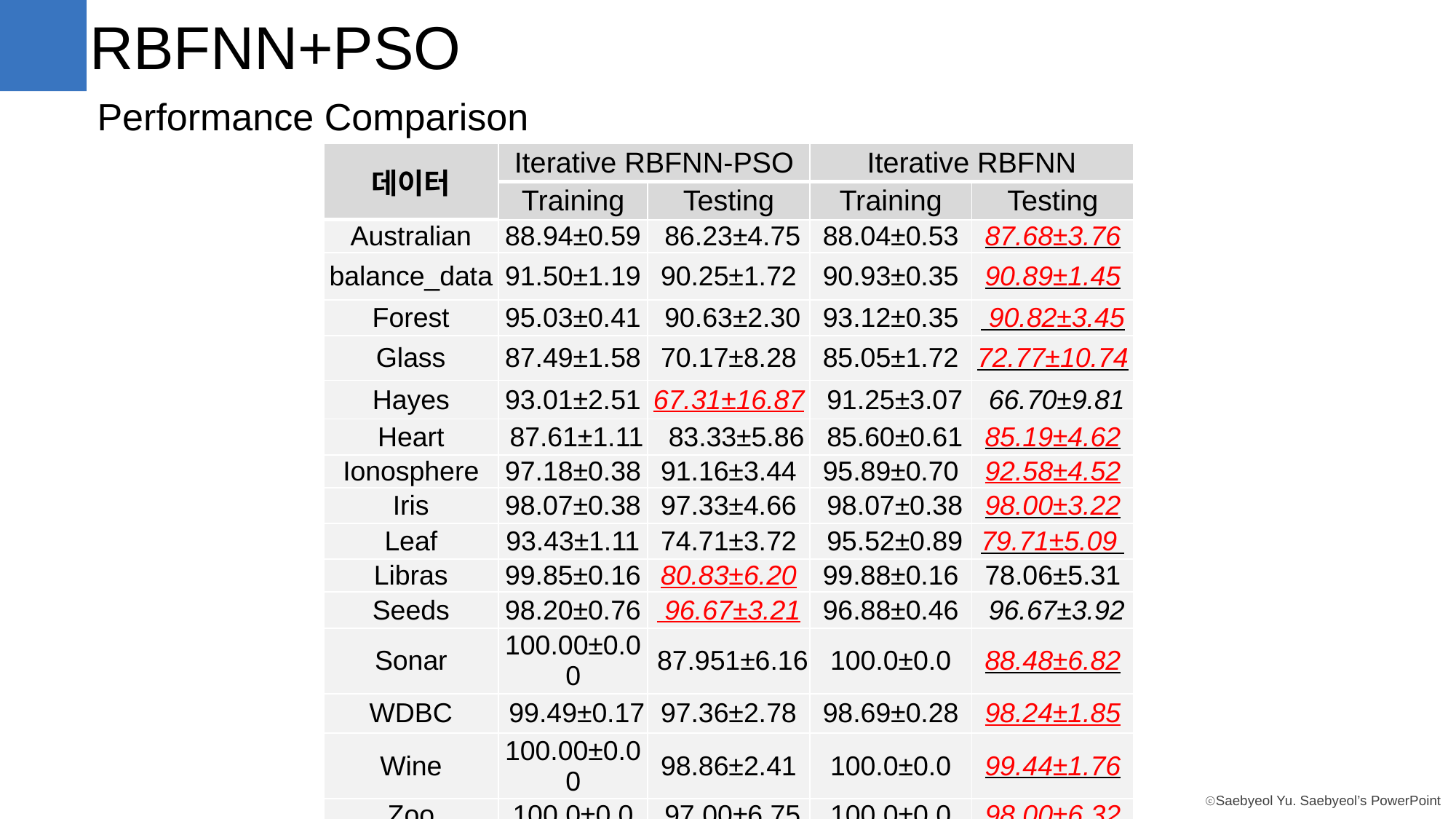

RBFNN+PSO
Performance Comparison
| 데이터 | Iterative RBFNN-PSO |  | Iterative RBFNN |  |
| --- | --- | --- | --- | --- |
|  | Training | Testing | Training | Testing |
| Australian | 88.94±0.59 | 86.23±4.75 | 88.04±0.53 | 87.68±3.76 |
| balance\_data | 91.50±1.19 | 90.25±1.72 | 90.93±0.35 | 90.89±1.45 |
| Forest | 95.03±0.41 | 90.63±2.30 | 93.12±0.35 | 90.82±3.45 |
| Glass | 87.49±1.58 | 70.17±8.28 | 85.05±1.72 | 72.77±10.74 |
| Hayes | 93.01±2.51 | 67.31±16.87 | 91.25±3.07 | 66.70±9.81 |
| Heart | 87.61±1.11 | 83.33±5.86 | 85.60±0.61 | 85.19±4.62 |
| Ionosphere | 97.18±0.38 | 91.16±3.44 | 95.89±0.70 | 92.58±4.52 |
| Iris | 98.07±0.38 | 97.33±4.66 | 98.07±0.38 | 98.00±3.22 |
| Leaf | 93.43±1.11 | 74.71±3.72 | 95.52±0.89 | 79.71±5.09 |
| Libras | 99.85±0.16 | 80.83±6.20 | 99.88±0.16 | 78.06±5.31 |
| Seeds | 98.20±0.76 | 96.67±3.21 | 96.88±0.46 | 96.67±3.92 |
| Sonar | 100.00±0.00 | 87.951±6.16 | 100.0±0.0 | 88.48±6.82 |
| WDBC | 99.49±0.17 | 97.36±2.78 | 98.69±0.28 | 98.24±1.85 |
| Wine | 100.00±0.00 | 98.86±2.41 | 100.0±0.0 | 99.44±1.76 |
| Zoo | 100.0±0.0 | 97.00±6.75 | 100.0±0.0 | 98.00±6.32 |
-10-